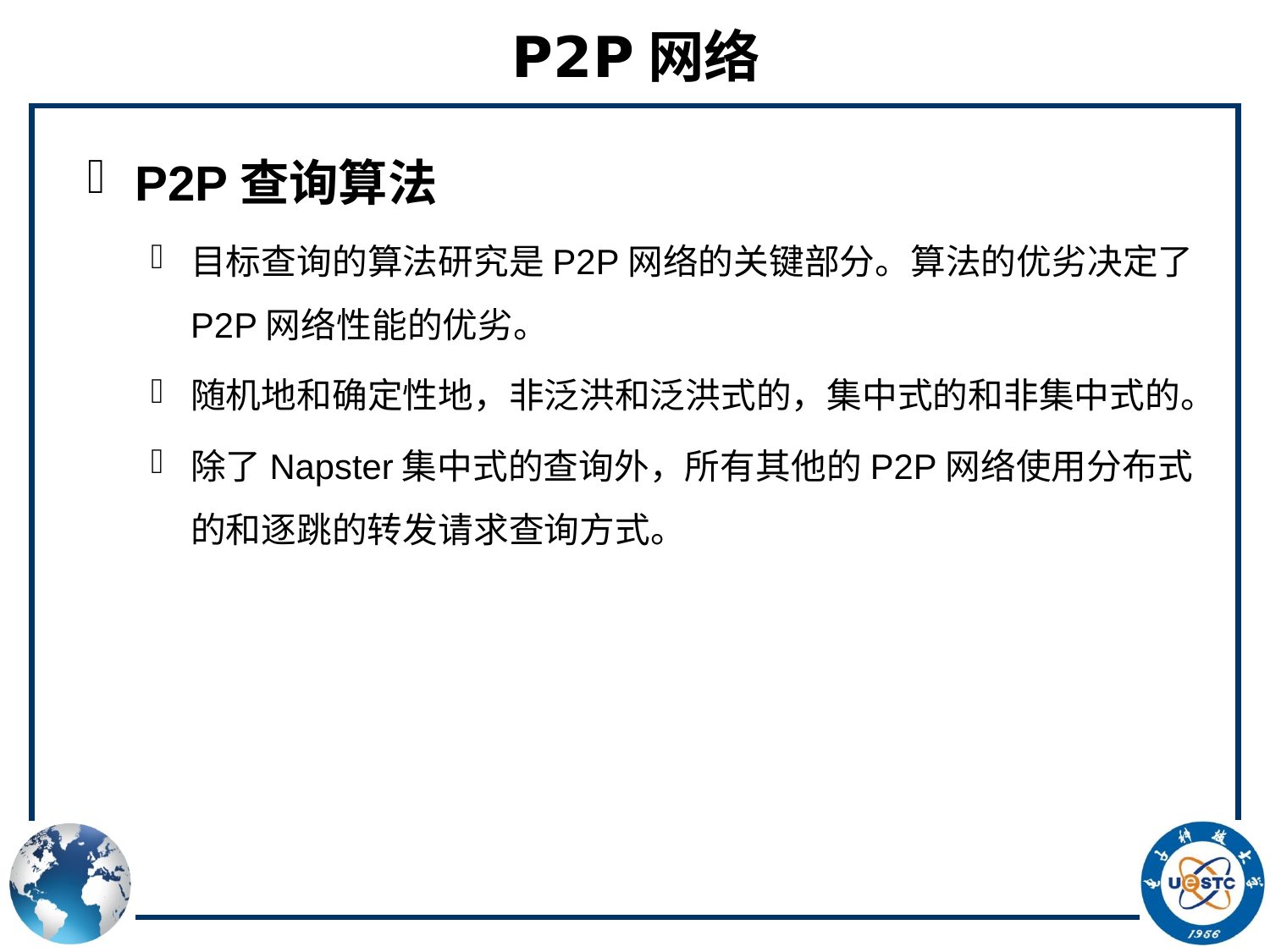

# P2P网络
P2P查询算法
目标查询的算法研究是P2P网络的关键部分。算法的优劣决定了P2P网络性能的优劣。
随机地和确定性地，非泛洪和泛洪式的，集中式的和非集中式的。
除了Napster集中式的查询外，所有其他的P2P网络使用分布式的和逐跳的转发请求查询方式。